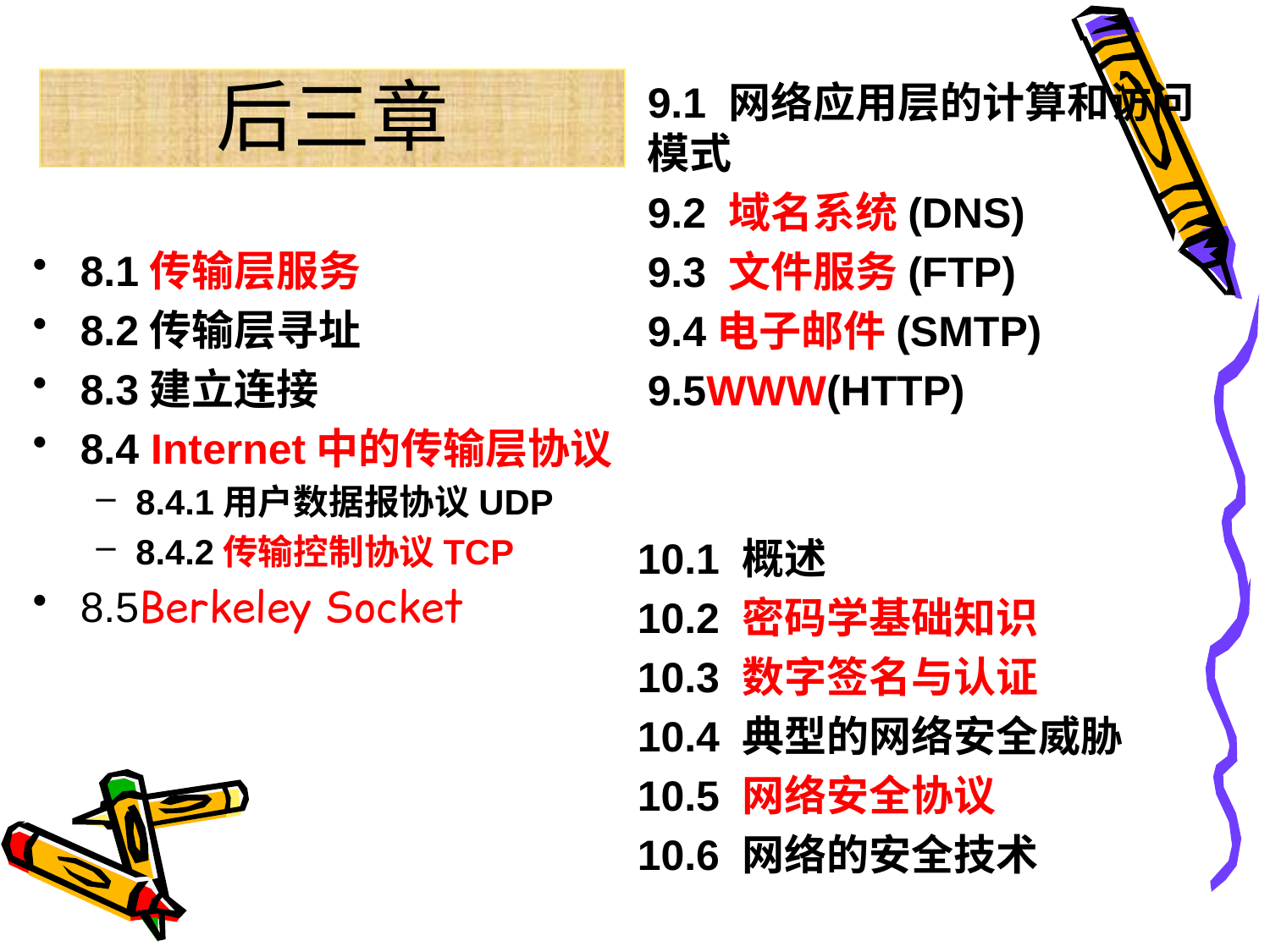

9.1 网络应用层的计算和访问模式
9.2 域名系统(DNS)
9.3 文件服务(FTP)
9.4电子邮件(SMTP)
9.5WWW(HTTP)

# 后三章
8.1传输层服务
8.2传输层寻址
8.3建立连接
8.4 Internet中的传输层协议
8.4.1用户数据报协议UDP
8.4.2传输控制协议TCP
8.5Berkeley Socket
10.1 概述
10.2 密码学基础知识
10.3 数字签名与认证
10.4 典型的网络安全威胁
10.5 网络安全协议
10.6 网络的安全技术